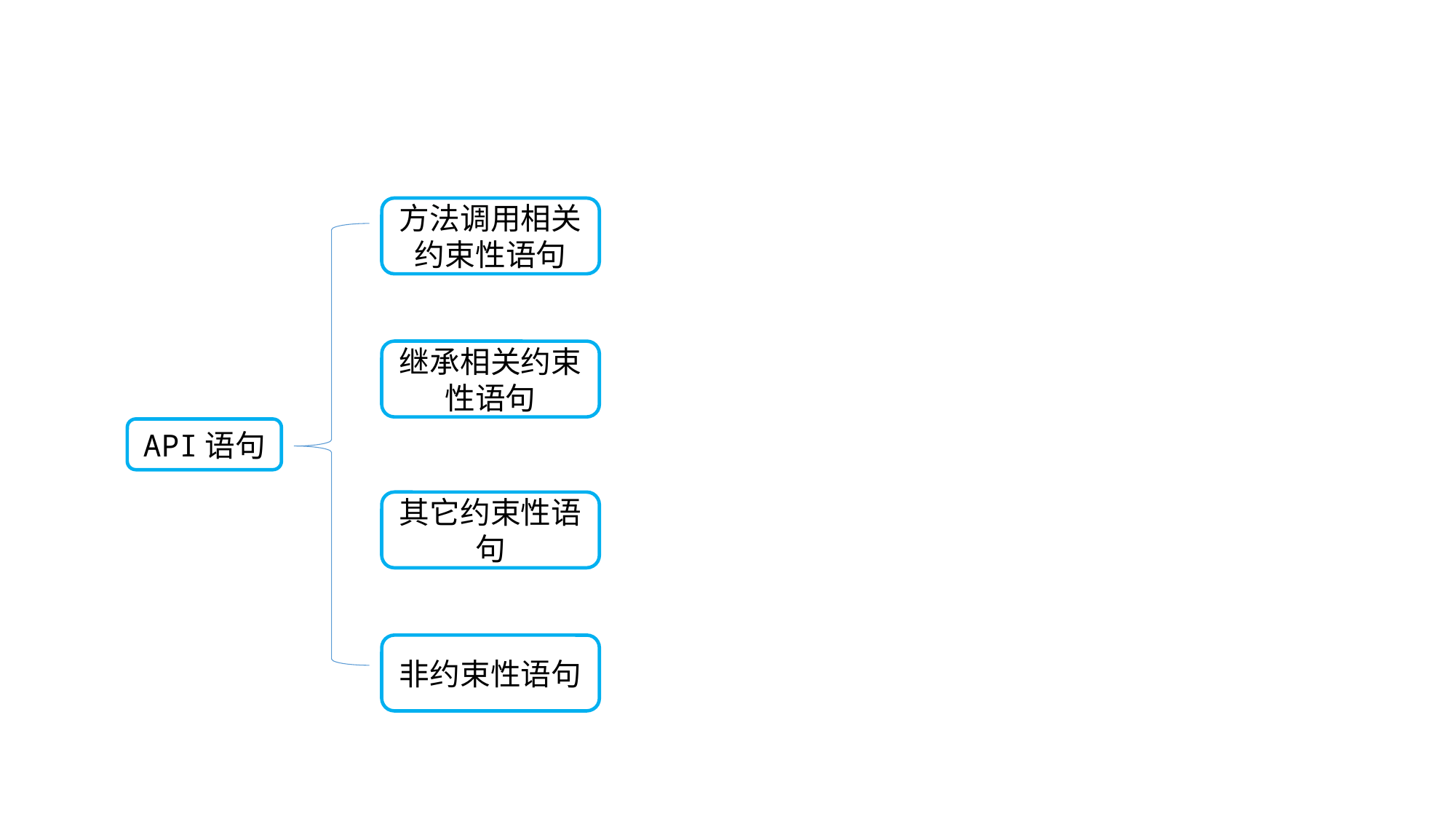

方法调用相关约束性语句

继承相关约束性语句
API语句
其它约束性语句
非约束性语句